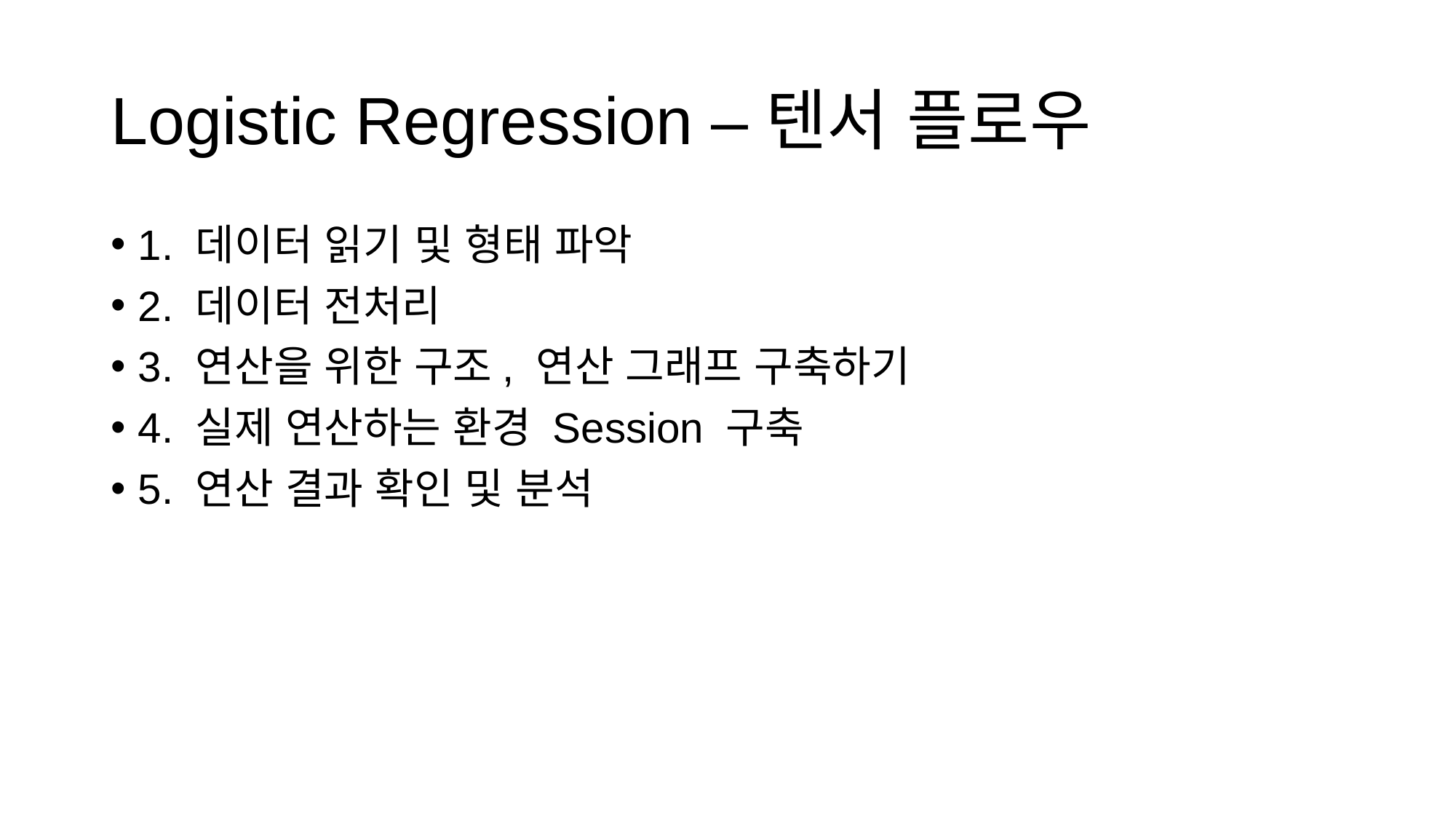

# Logistic Regression –텐서 플로우
1. 데이터 읽기 및 형태 파악
2. 데이터 전처리
3. 연산을 위한 구조, 연산 그래프 구축하기
4. 실제 연산하는 환경 Session 구축
5. 연산 결과 확인 및 분석